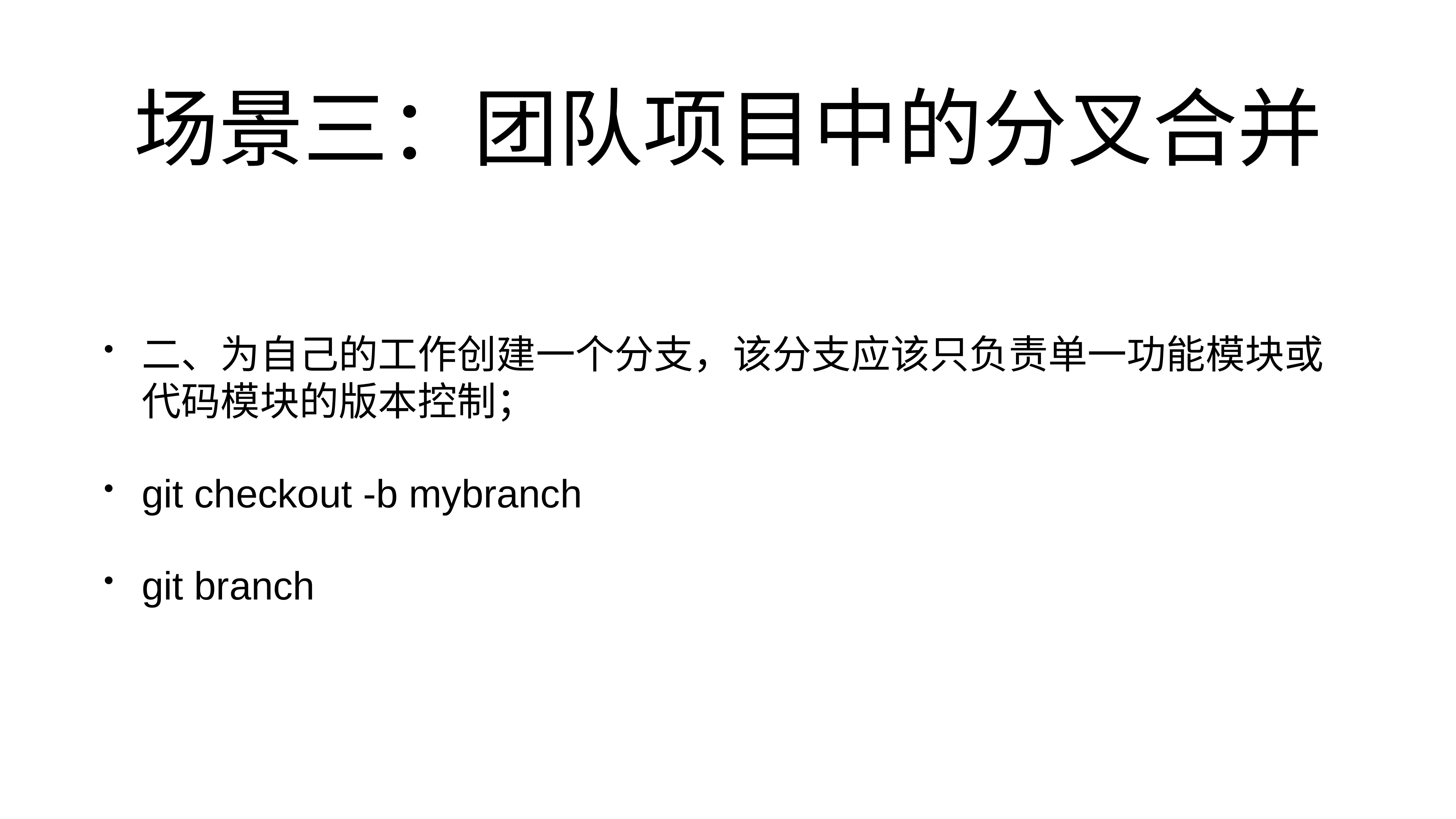

# 场景三：团队项目中的分叉合并
二、为自己的工作创建一个分支，该分支应该只负责单一功能模块或代码模块的版本控制；
git checkout -b mybranch
git branch